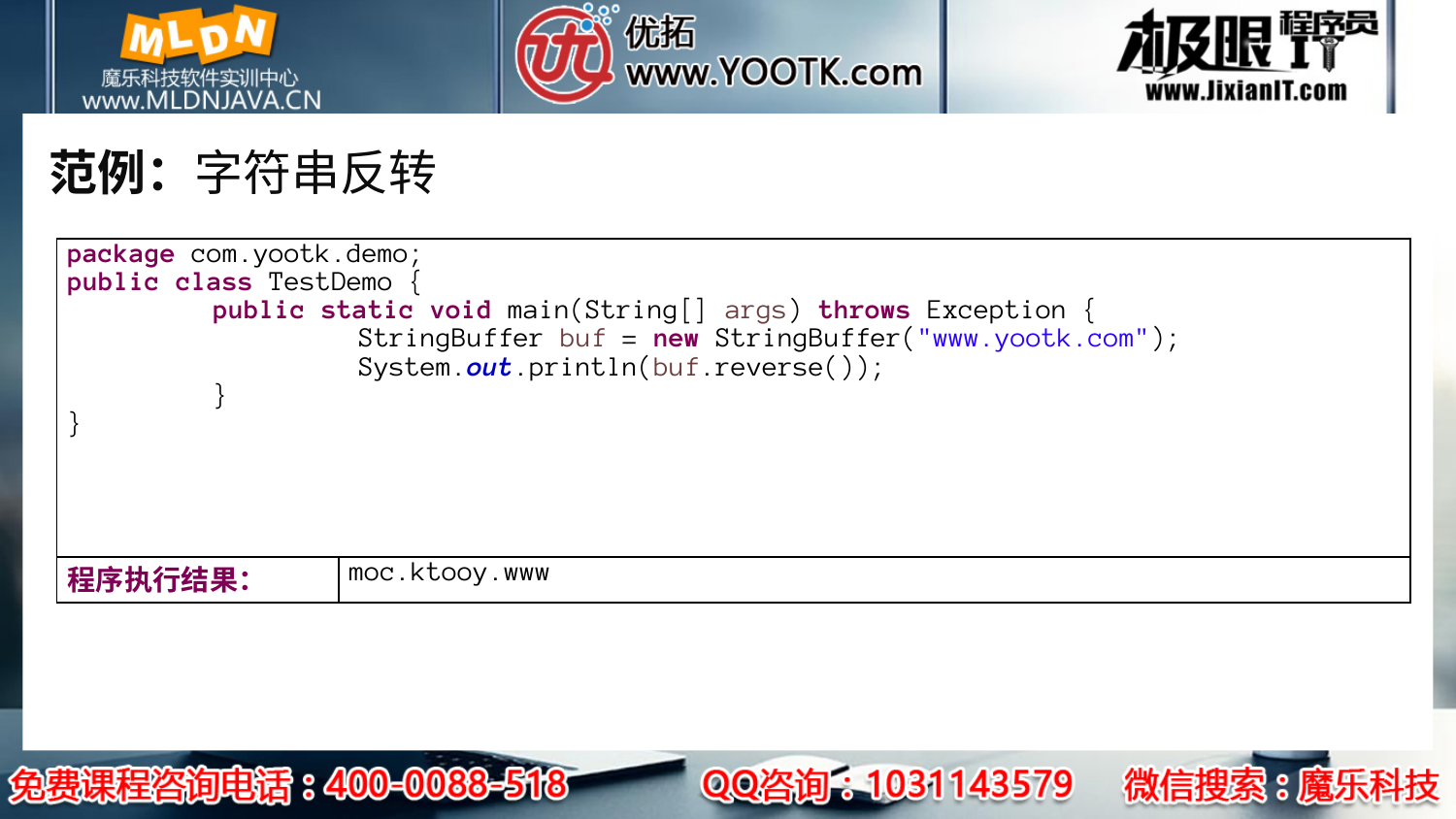

# 范例：字符串反转
| package com.yootk.demo; public class TestDemo { public static void main(String[] args) throws Exception { StringBuffer buf = new StringBuffer("www.yootk.com"); System.out.println(buf.reverse()); } } |  |
| --- | --- |
| 程序执行结果： | moc.ktooy.www |